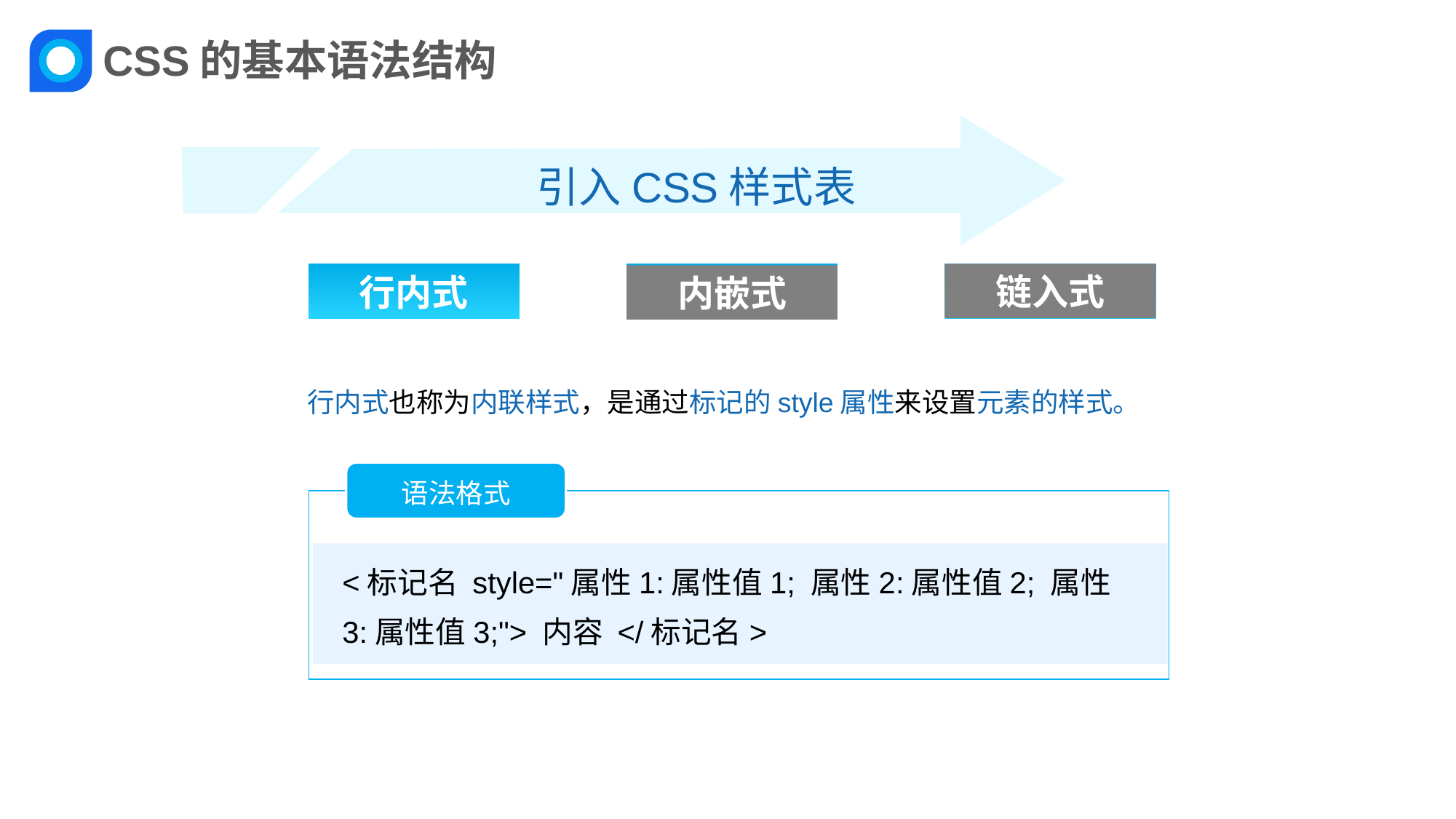

CSS的基本语法结构

引入CSS样式表

链入式
行内式
内嵌式
链入式
内嵌式
行内式也称为内联样式，是通过标记的style属性来设置元素的样式。

语法格式

<标记名 style="属性1:属性值1; 属性2:属性值2; 属性3:属性值3;"> 内容 </标记名>